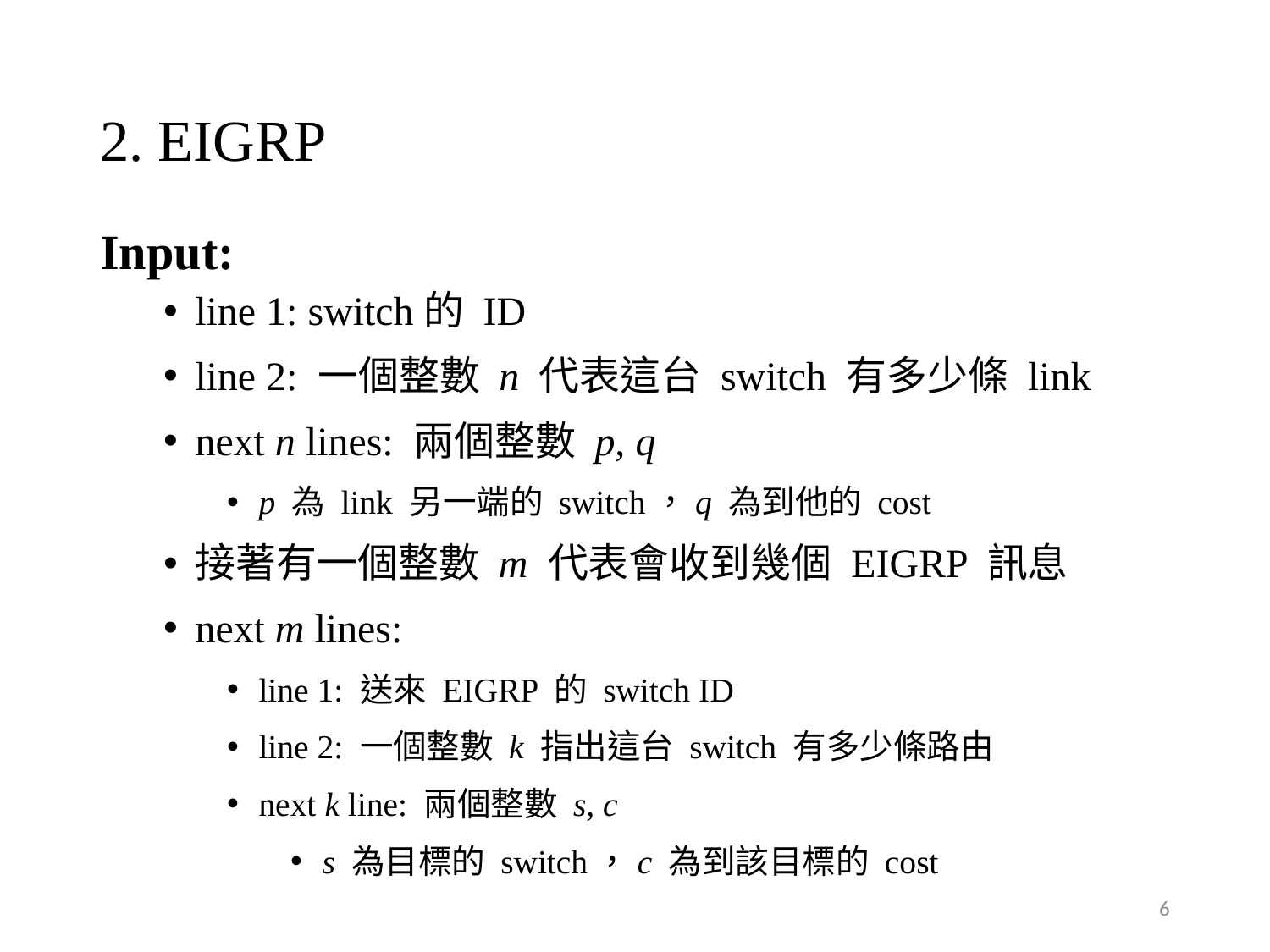

# 2. EIGRP
Input:
line 1: switch的 ID
line 2: 一個整數 n 代表這台 switch 有多少條 link
next n lines: 兩個整數 p, q
p 為 link 另一端的 switch，q 為到他的 cost
接著有一個整數 m 代表會收到幾個 EIGRP 訊息
next m lines:
line 1: 送來 EIGRP 的 switch ID
line 2: 一個整數 k 指出這台 switch 有多少條路由
next k line: 兩個整數 s, c
s 為目標的 switch，c 為到該目標的 cost
6